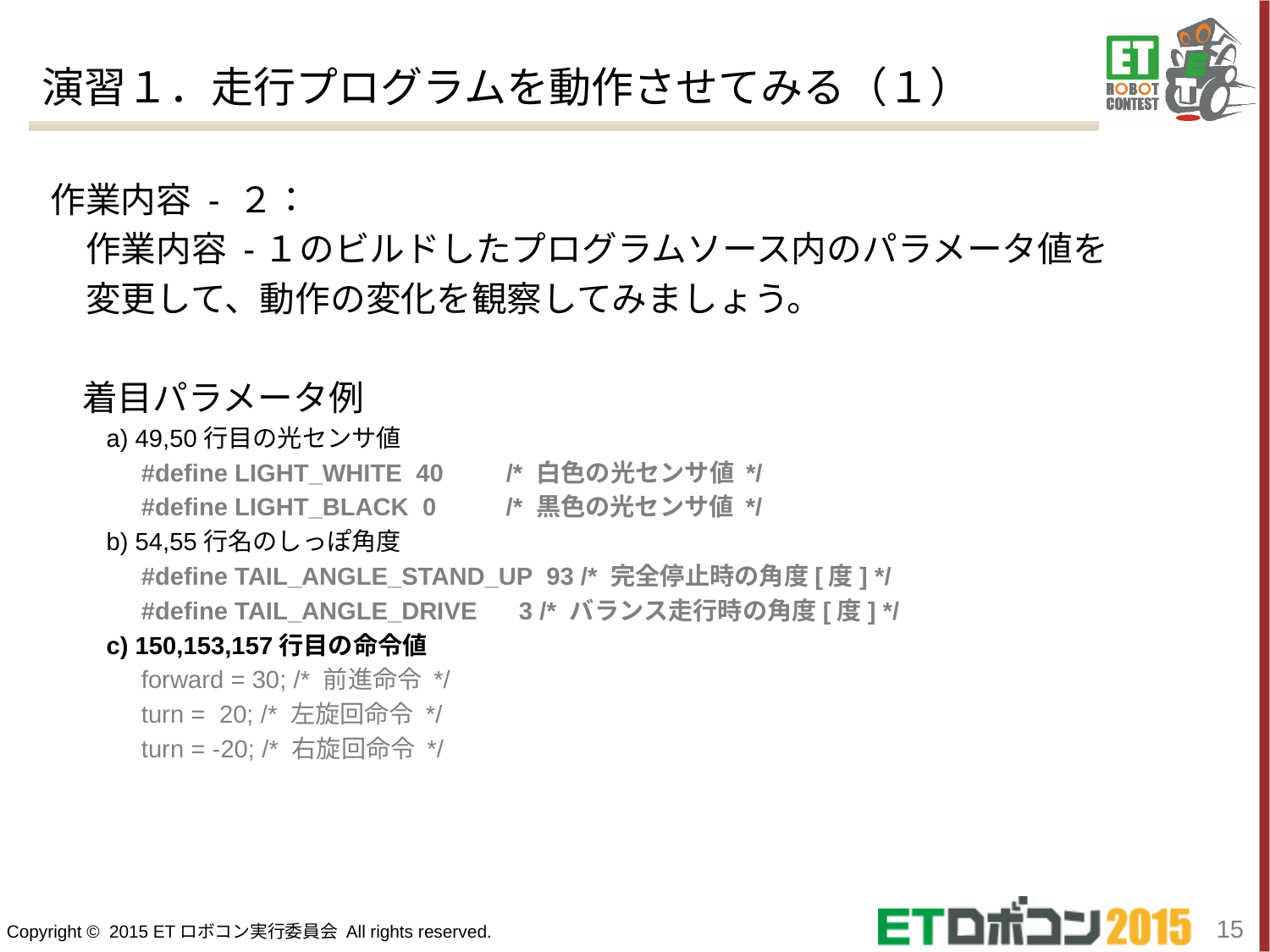

演習１．走行プログラムを動作させてみる（１）
作業内容 - ２：
　作業内容 -１のビルドしたプログラムソース内のパラメータ値を
　変更して、動作の変化を観察してみましょう。

   着目パラメータ例
        a) 49,50行目の光センサ値
             #define LIGHT_WHITE  40         /* 白色の光センサ値 */
             #define LIGHT_BLACK  0          /* 黒色の光センサ値 */
        b) 54,55行名のしっぽ角度
             #define TAIL_ANGLE_STAND_UP  93 /* 完全停止時の角度[度] */
             #define TAIL_ANGLE_DRIVE      3 /* バランス走行時の角度[度] */
        c) 150,153,157行目の命令値
             forward = 30; /* 前進命令 */
             turn =  20; /* 左旋回命令 */
             turn = -20; /* 右旋回命令 */
15